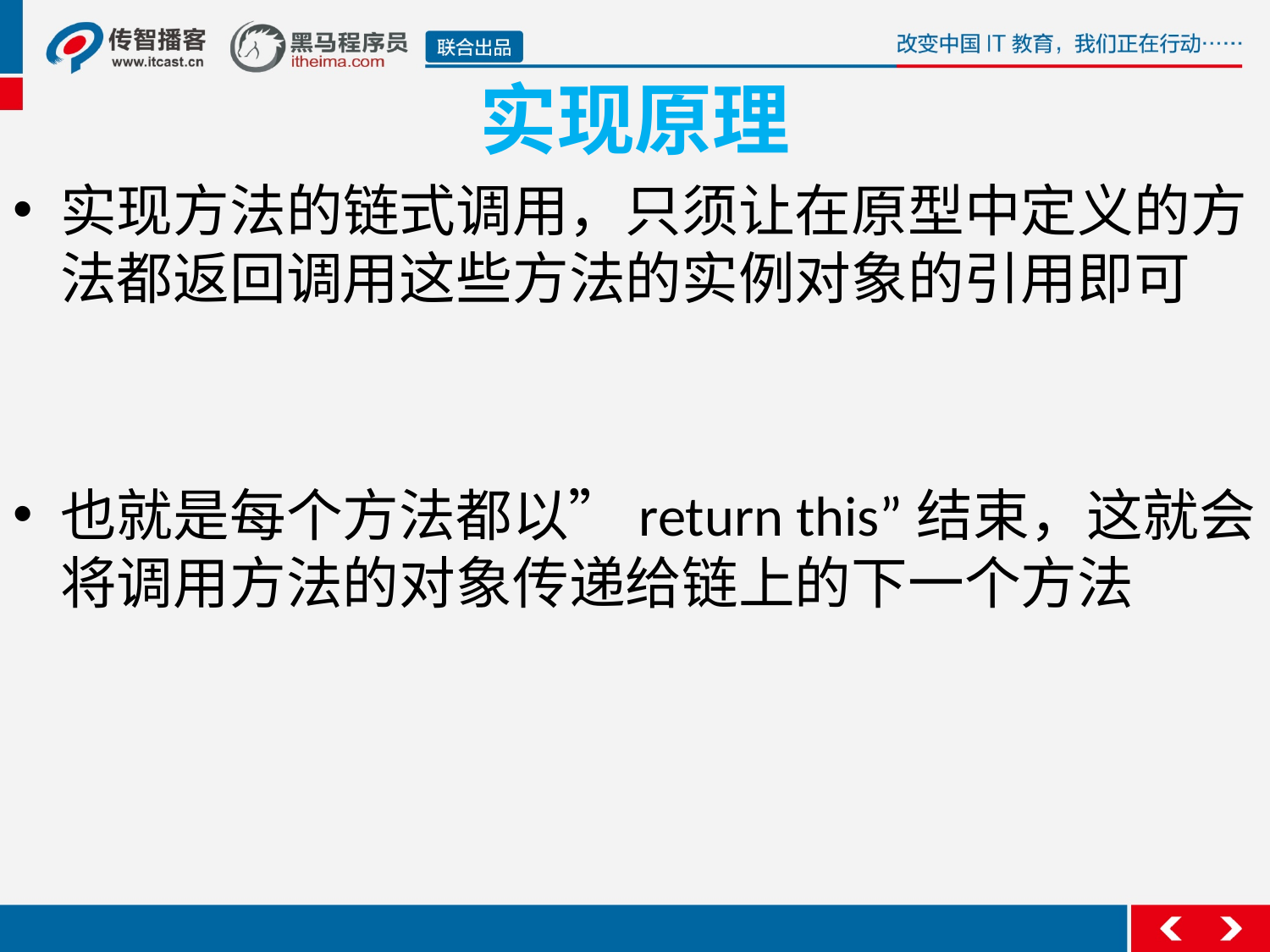

# 实现原理
实现方法的链式调用，只须让在原型中定义的方法都返回调用这些方法的实例对象的引用即可

也就是每个方法都以”return this”结束，这就会将调用方法的对象传递给链上的下一个方法